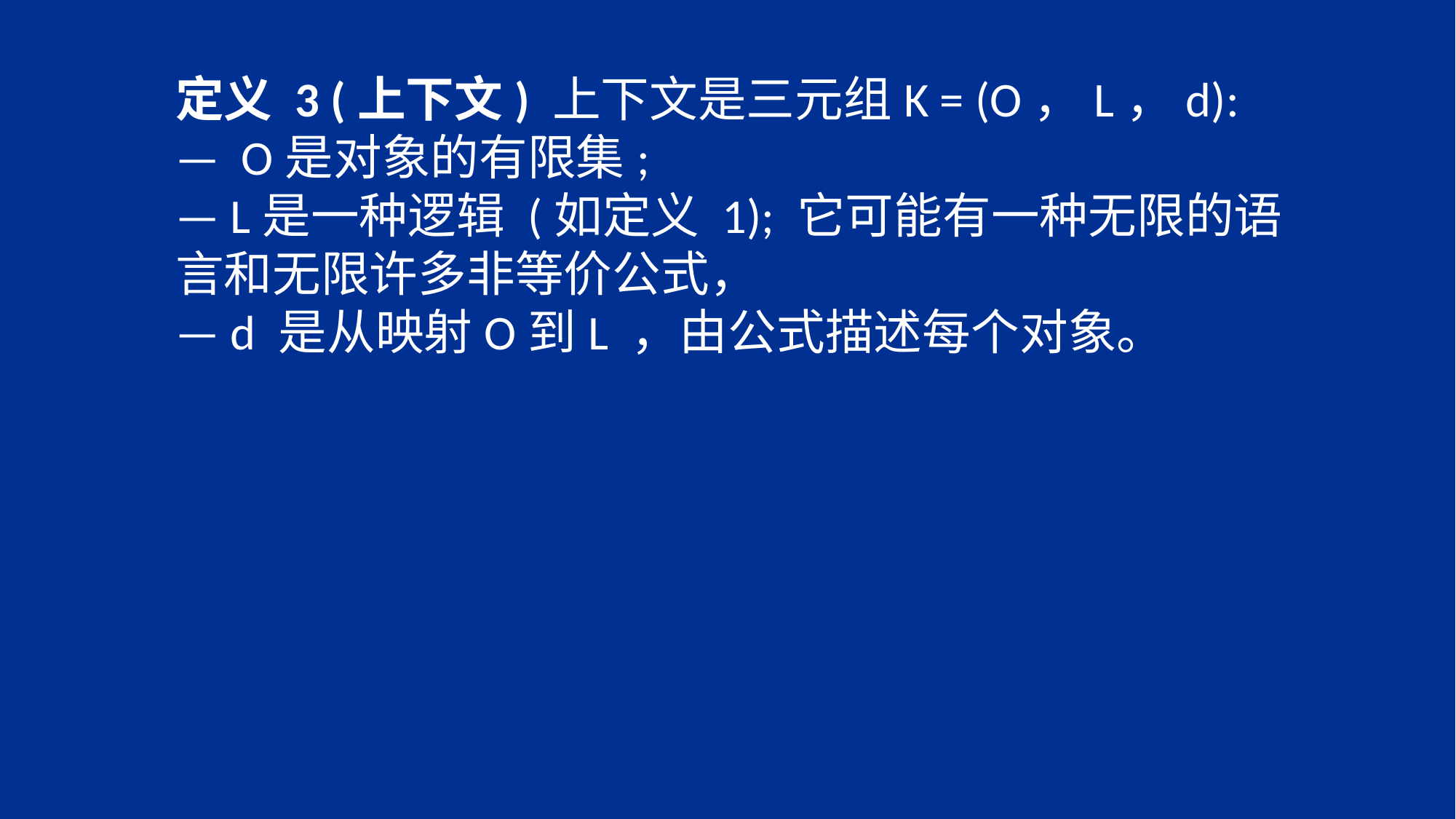

定义 3 (上下文) 上下文是三元组K = (O，L，d):
—  O是对象的有限集;
— L是一种逻辑 (如定义 1); 它可能有一种无限的语言和无限许多非等价公式，
— d 是从映射O到L ，由公式描述每个对象。